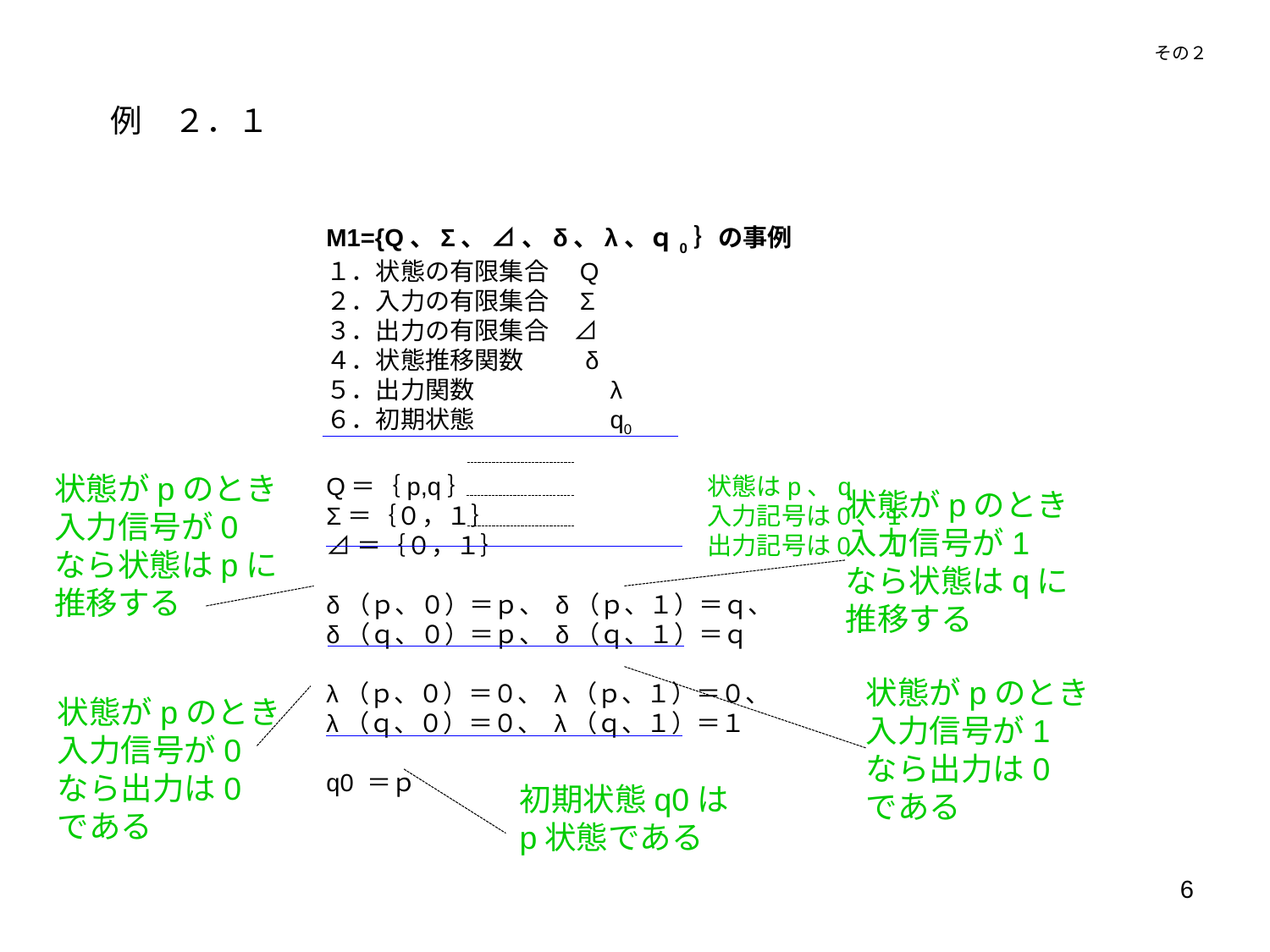

その２
例　２．１
M1={Q、Σ、 ⊿ 、δ、λ、ｑ0｝の事例
１．状態の有限集合　Q
２．入力の有限集合　Σ
３．出力の有限集合　⊿
４．状態推移関数　　 δ
５．出力関数　　　　　 λ
６．初期状態　　　　　 q0

Q＝｛p,q｝　		状態はp、q
Σ＝｛０，１｝		入力記号は0、1
⊿＝｛０，１｝		出力記号は0、1

δ（ｐ、０）＝ｐ、 δ（ｐ、１）＝ｑ、
δ（ｑ、０）＝ｐ、 δ（ｑ、１）＝ｑ

λ（ｐ、０）＝０、 λ（ｐ、１）＝０、
λ（ｑ、０）＝０、 λ（ｑ、１）＝１

q0 ＝ｐ

状態がpのとき
入力信号が0
なら状態はpに
推移する
状態がpのとき
入力信号が1
なら状態はqに
推移する
状態がpのとき
入力信号が1
なら出力は0
である
状態がpのとき
入力信号が0
なら出力は0
である
初期状態q0は
p状態である
6